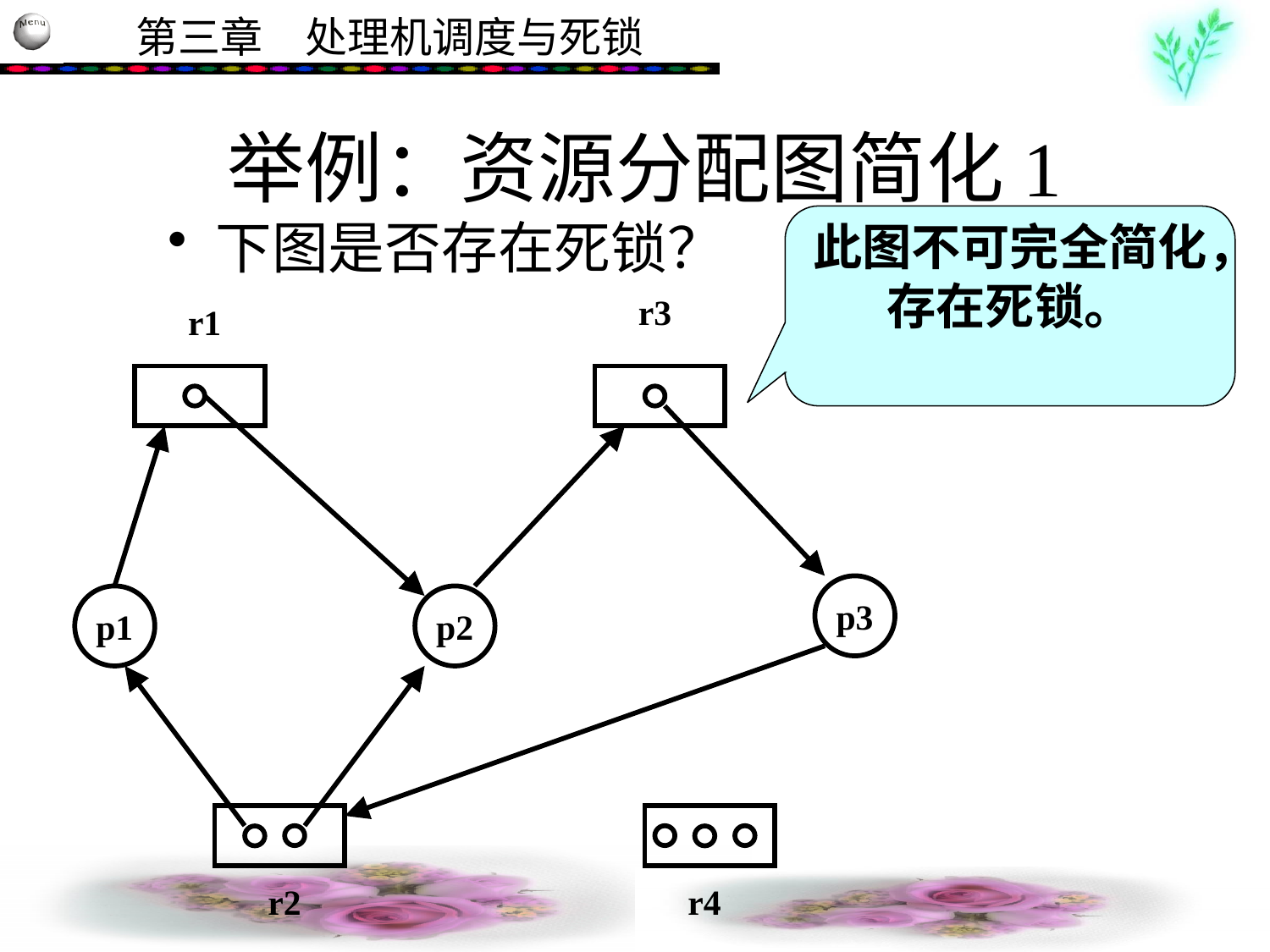

# 举例：资源分配图简化1
下图是否存在死锁？
此图不可完全简化，存在死锁。

r3
r1

p3
p1
p2

r2
r4